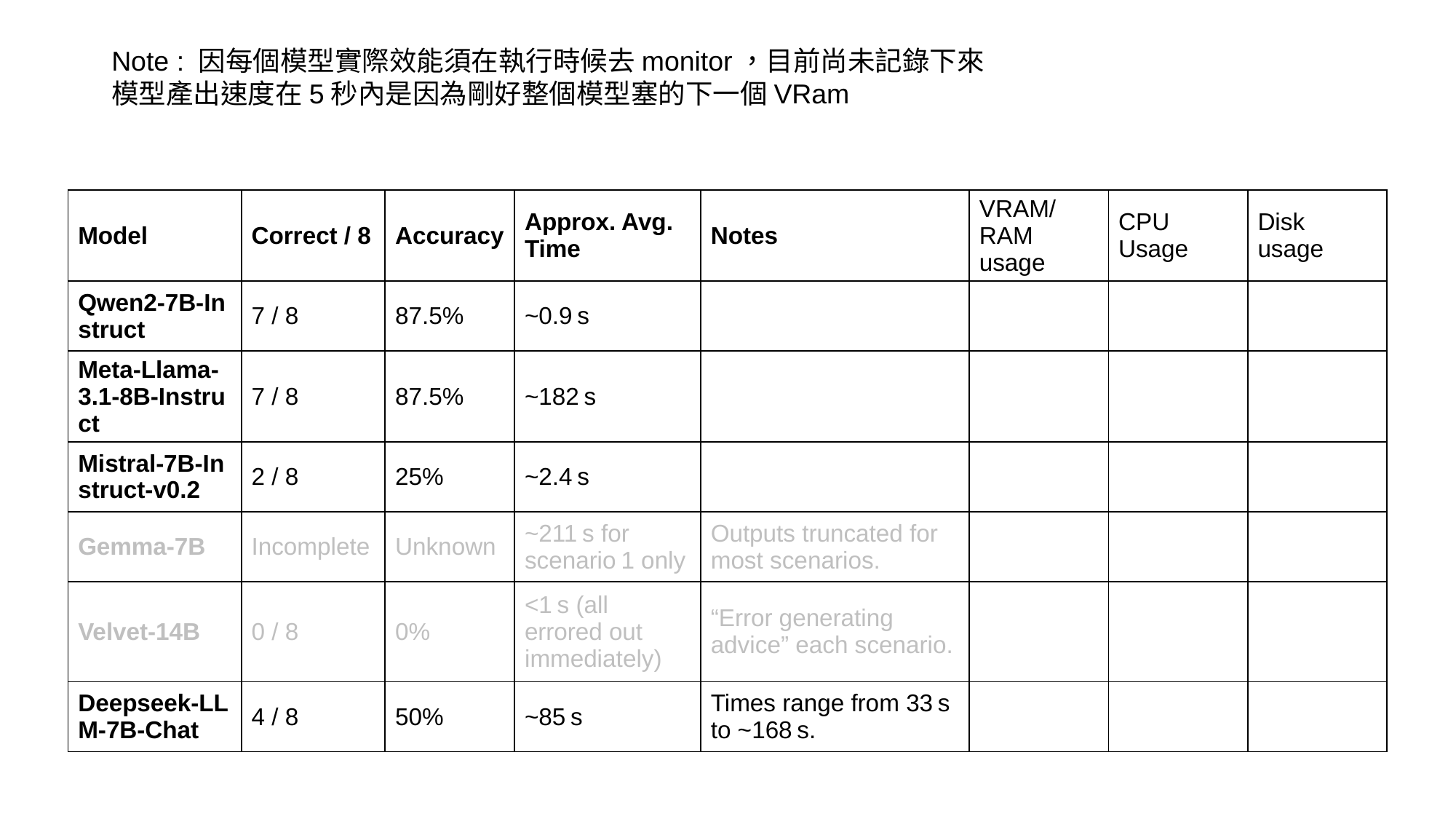

Note : 因每個模型實際效能須在執行時候去monitor，目前尚未記錄下來
模型產出速度在5秒內是因為剛好整個模型塞的下一個VRam
| Model | Correct / 8 | Accuracy | Approx. Avg. Time | Notes | VRAM/RAM usage | CPU Usage | Disk usage |
| --- | --- | --- | --- | --- | --- | --- | --- |
| Qwen2‑7B‑Instruct | 7 / 8 | 87.5% | ~0.9 s |  |  |  |  |
| Meta‑Llama‑3.1‑8B‑Instruct | 7 / 8 | 87.5% | ~182 s |  |  |  |  |
| Mistral‑7B‑Instruct-v0.2 | 2 / 8 | 25% | ~2.4 s |  |  |  |  |
| Gemma‑7B | Incomplete | Unknown | ~211 s for scenario 1 only | Outputs truncated for most scenarios. |  |  |  |
| Velvet‑14B | 0 / 8 | 0% | <1 s (all errored out immediately) | “Error generating advice” each scenario. |  |  |  |
| Deepseek‑LLM‑7B‑Chat | 4 / 8 | 50% | ~85 s | Times range from 33 s to ~168 s. |  |  |  |